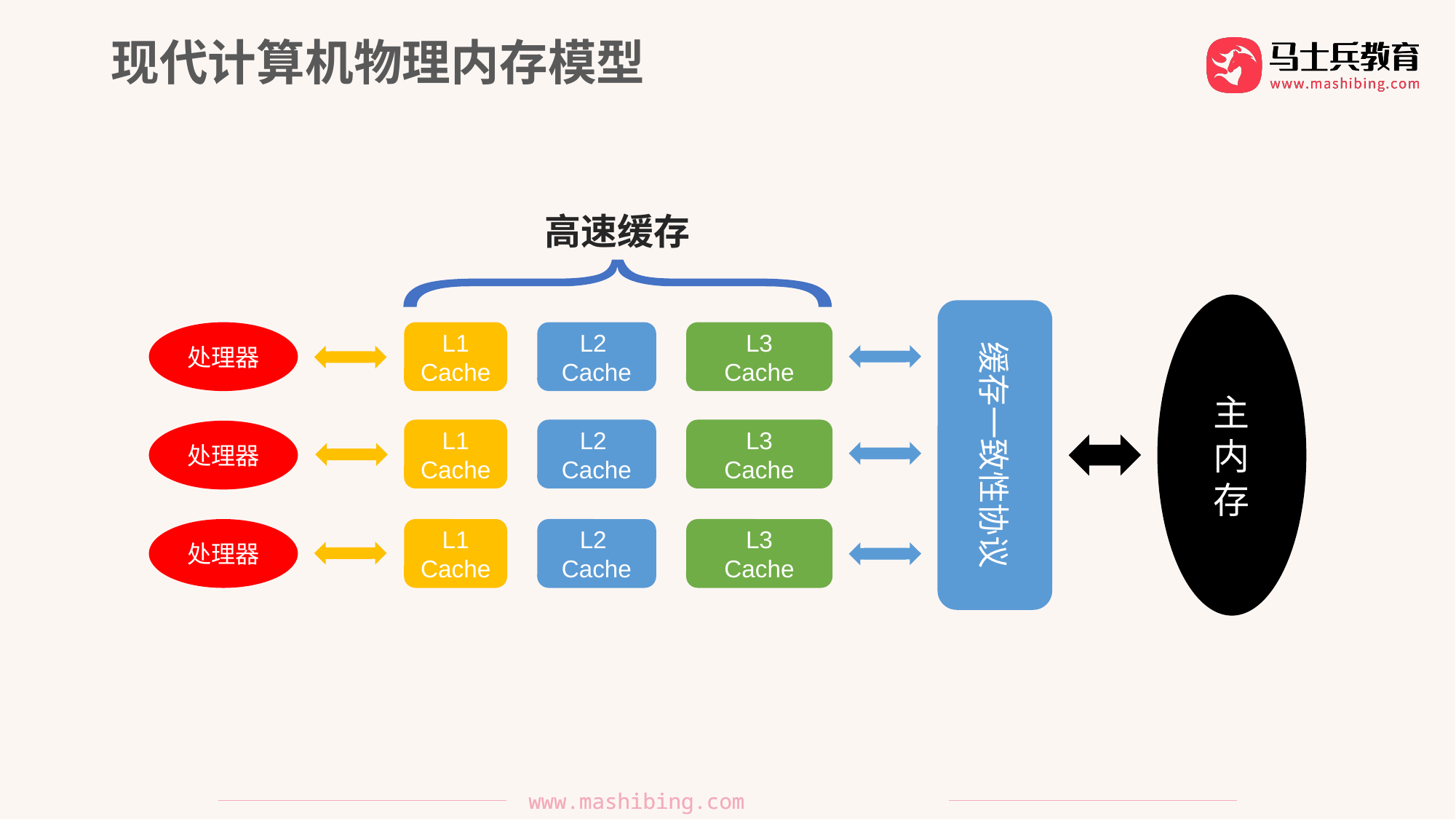

现代计算机物理内存模型

高速缓存
主
内
存
缓存一致性协议
处理器
处理器
处理器
L1 Cache
L2
Cache
L3
Cache
L1 Cache
L2
Cache
L3
Cache
L1 Cache
L2
Cache
L3
Cache